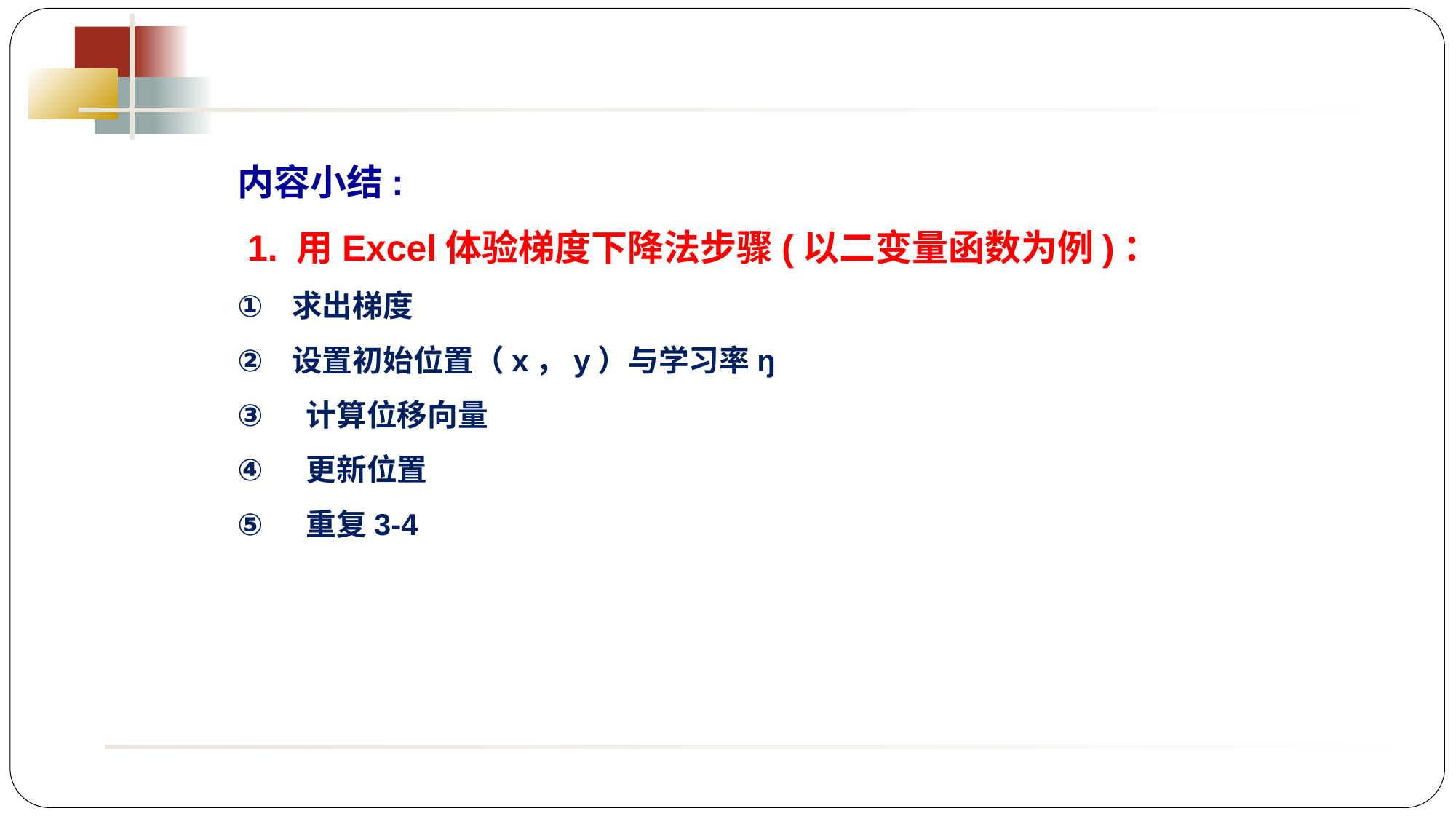

内容小结:
 1. 用Excel体验梯度下降法步骤(以二变量函数为例)：
求出梯度
设置初始位置（x，y）与学习率ŋ
 计算位移向量
 更新位置
 重复3-4